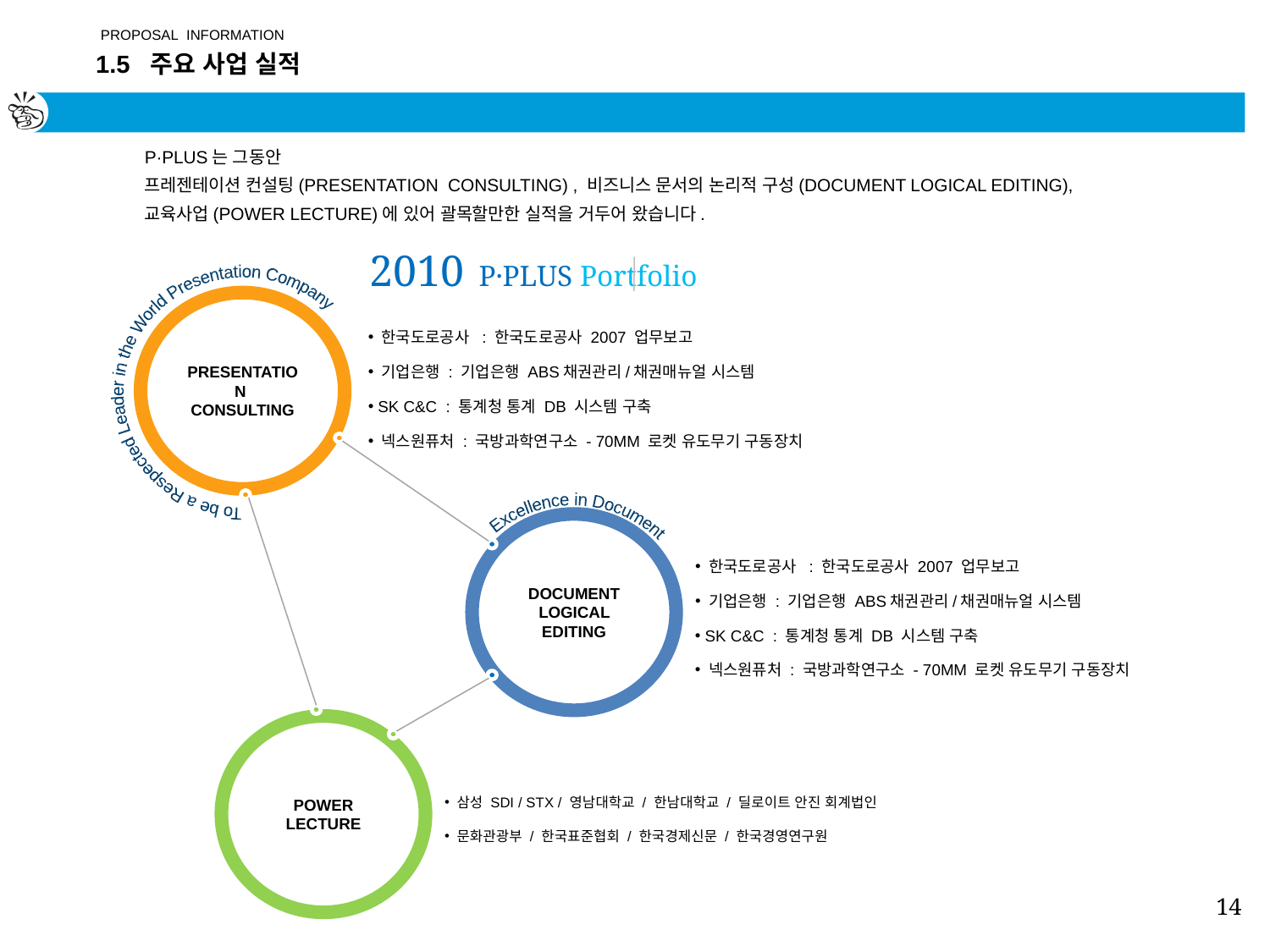

2010  P·PLUS Portfolio
To be a Respected Leader in the World Presentation Company
PRESENTATION  CONSULTING

DOCUMENT LOGICAL EDITING

POWER LECTURE

 한국도로공사  : 한국도로공사 2007 업무보고
 기업은행 : 기업은행 ABS채권관리/채권매뉴얼 시스템
 SK C&C  : 통계청 통계 DB 시스템 구축
 넥스원퓨처 : 국방과학연구소 - 70MM 로켓 유도무기 구동장치
Excellence in Document
 한국도로공사  : 한국도로공사 2007 업무보고
 기업은행 : 기업은행 ABS채권관리/채권매뉴얼 시스템
 SK C&C  : 통계청 통계 DB 시스템 구축
 넥스원퓨처 : 국방과학연구소 - 70MM 로켓 유도무기 구동장치
 삼성 SDI / STX / 영남대학교 / 한남대학교 / 딜로이트 안진 회계법인
 문화관광부 / 한국표준협회 / 한국경제신문 / 한국경영연구원